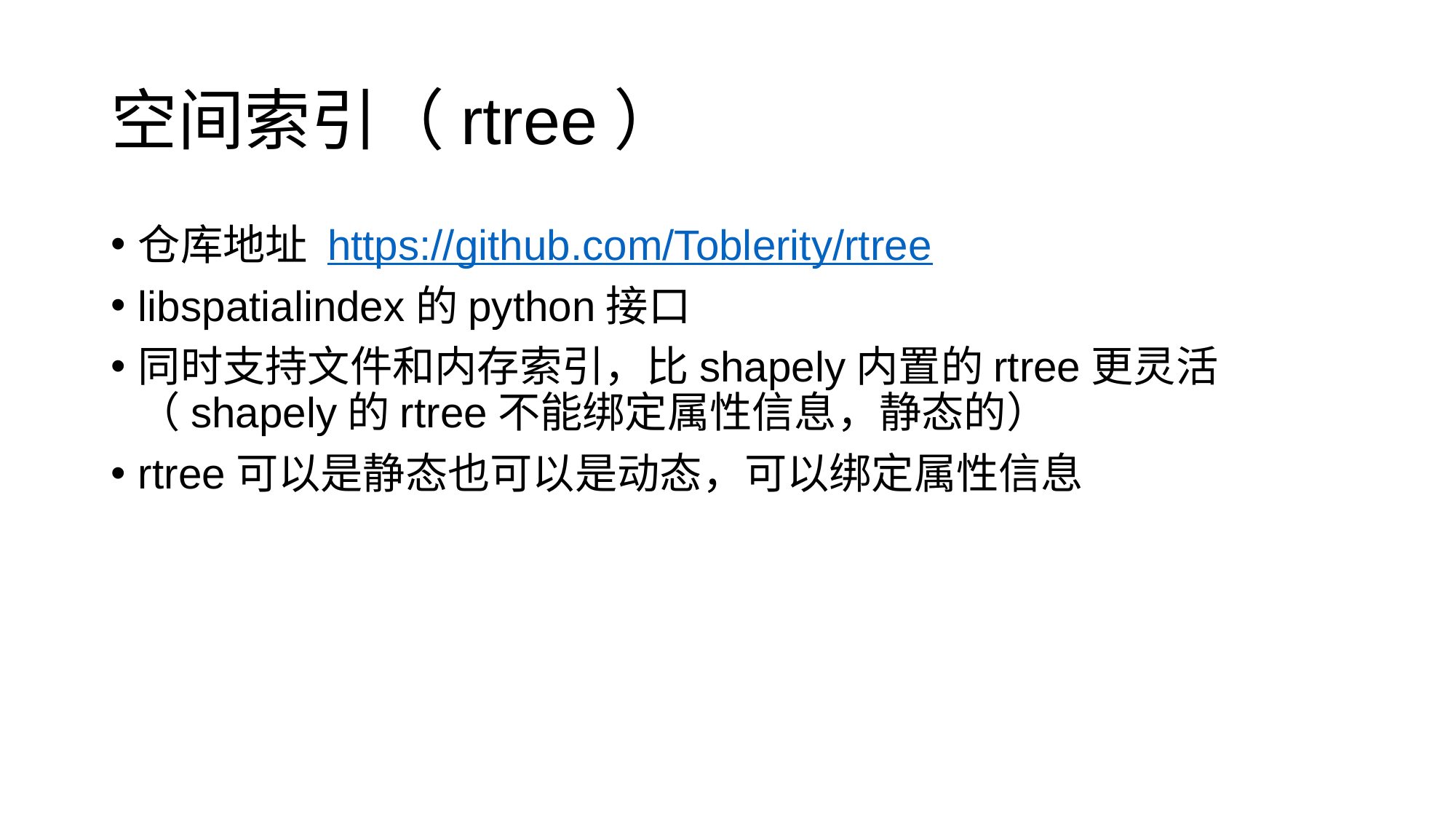

# 空间索引（rtree）
仓库地址 https://github.com/Toblerity/rtree
libspatialindex的python接口
同时支持文件和内存索引，比shapely内置的rtree更灵活（shapely的rtree不能绑定属性信息，静态的）
rtree可以是静态也可以是动态，可以绑定属性信息